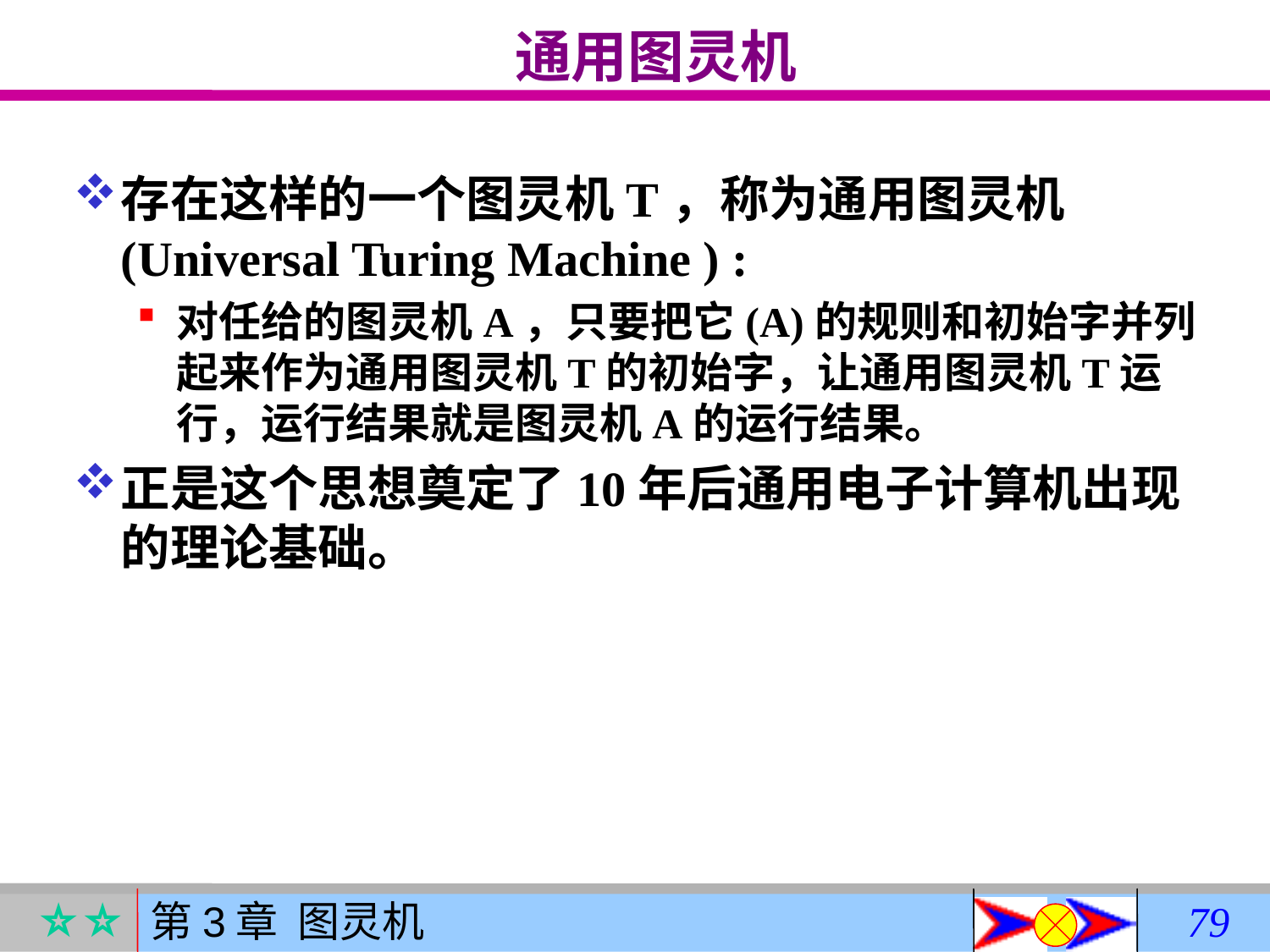

通用图灵机
存在这样的一个图灵机T，称为通用图灵机(Universal Turing Machine ) :
对任给的图灵机A，只要把它(A)的规则和初始字并列起来作为通用图灵机T的初始字，让通用图灵机T运行，运行结果就是图灵机A的运行结果。
正是这个思想奠定了10年后通用电子计算机出现的理论基础。